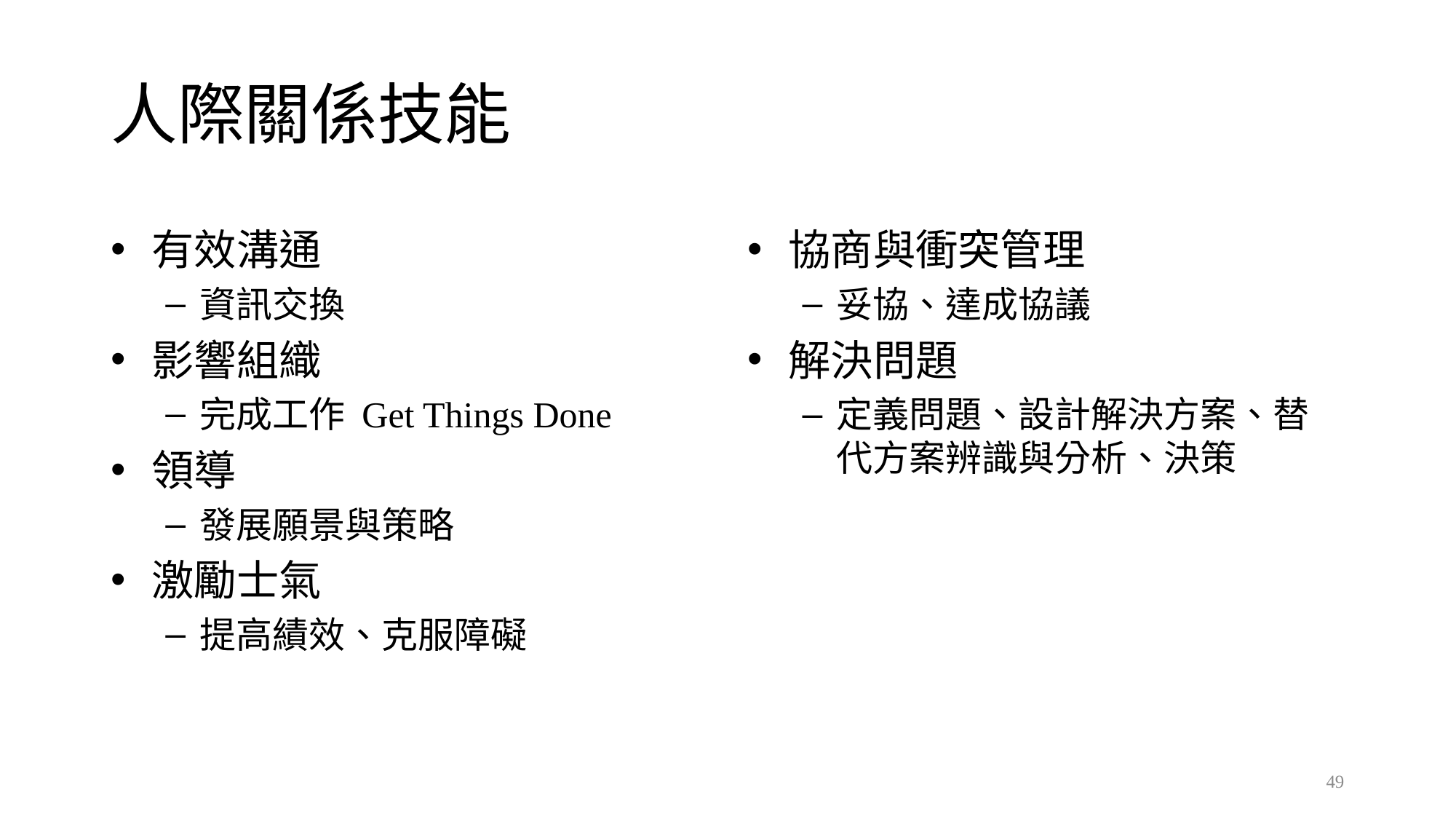

# 人際關係技能
有效溝通
資訊交換
影響組織
完成工作 Get Things Done
領導
發展願景與策略
激勵士氣
提高績效、克服障礙

協商與衝突管理
妥協、達成協議
解決問題
定義問題、設計解決方案、替代方案辨識與分析、決策
49